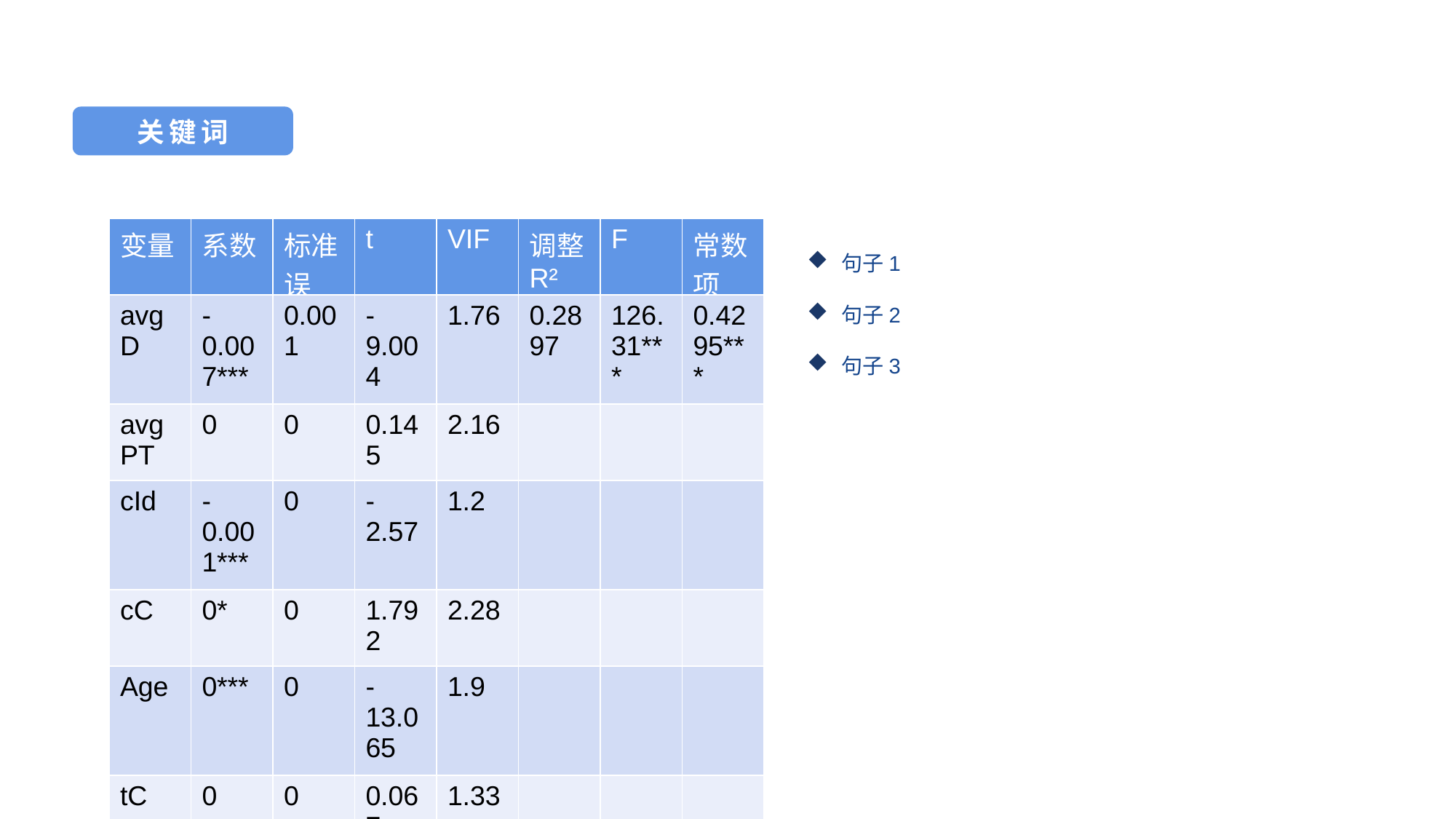

关键词
| 变量 | 系数 | 标准误 | t | VIF | 调整R² | F | 常数项 |
| --- | --- | --- | --- | --- | --- | --- | --- |
| avgD | -0.007\*\*\* | 0.001 | -9.004 | 1.76 | 0.2897 | 126.31\*\*\* | 0.4295\*\*\* |
| avgPT | 0 | 0 | 0.145 | 2.16 |  |  |  |
| cId | -0.001\*\*\* | 0 | -2.57 | 1.2 |  |  |  |
| cC | 0\* | 0 | 1.792 | 2.28 |  |  |  |
| Age | 0\*\*\* | 0 | -13.065 | 1.9 |  |  |  |
| tC | 0 | 0 | 0.067 | 1.33 |  |  |  |
| UpF | 0.011\*\*\* | 0.003 | 3.371 | 1.3 |  |  |  |
| uA | 0 | 0 | 1.427 | 2.01 |  |  |  |
| uAG | 0.009\*\*\* | 0.002 | 4.769 | 1.66 |  |  |  |
| uF | 0\*\*\* | 0 | 3.707 | 2.01 |  |  |  |
| uG | 0.041\*\*\* | 0.004 | 11.355 | 1.16 |  |  |  |
| uP | -0.008\*\*\* | 0.008 | -0.916 | 1.19 |  |  |  |
句子1
句子2
句子3
图标题